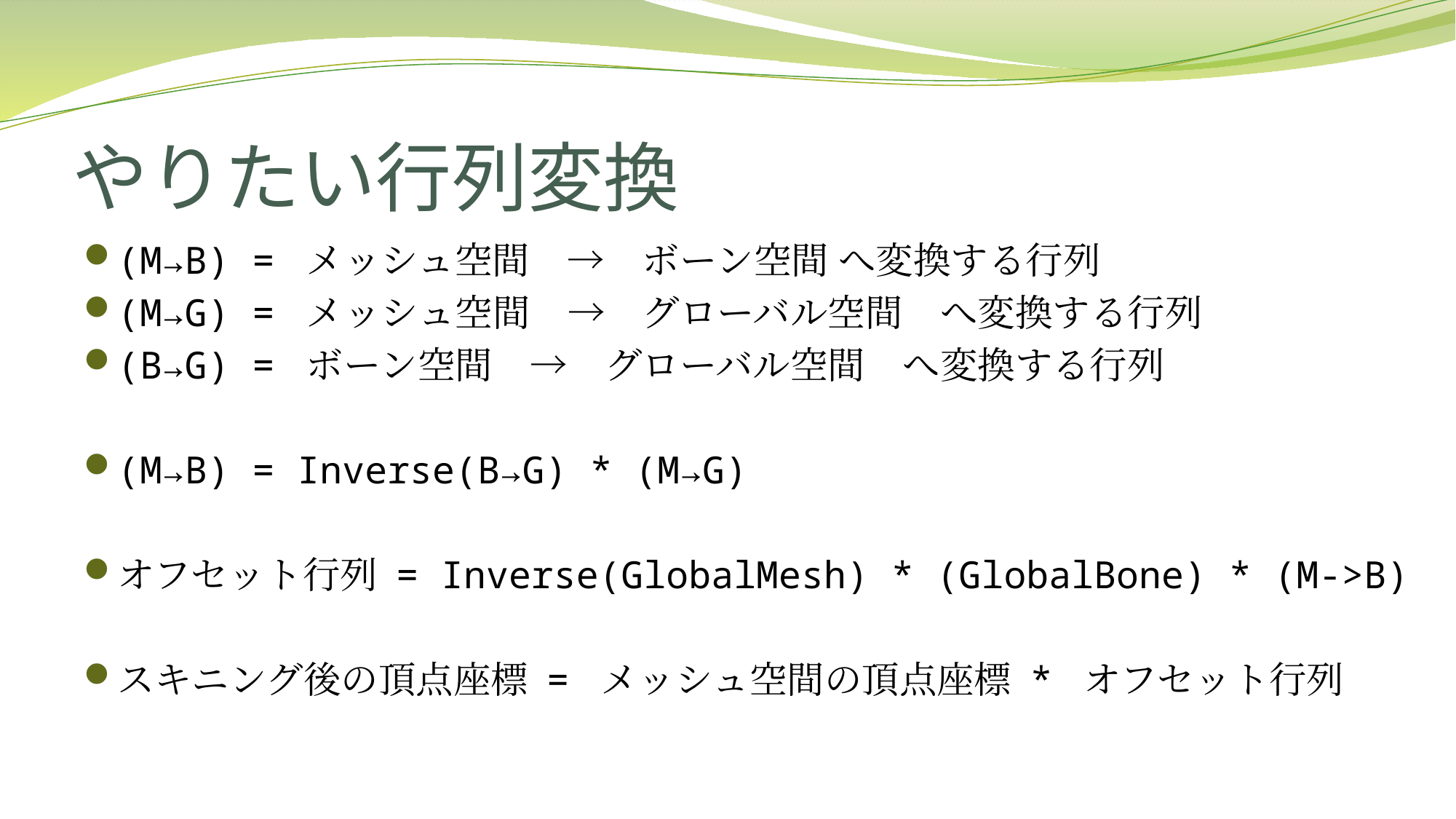

# やりたい行列変換
(M→B) = メッシュ空間　→　ボーン空間 へ変換する行列
(M→G) = メッシュ空間　→　グローバル空間　へ変換する行列
(B→G) = ボーン空間　→　グローバル空間　へ変換する行列

(M→B) = Inverse(B→G) * (M→G)

オフセット行列 = Inverse(GlobalMesh) * (GlobalBone) * (M->B)

スキニング後の頂点座標 = メッシュ空間の頂点座標 * オフセット行列